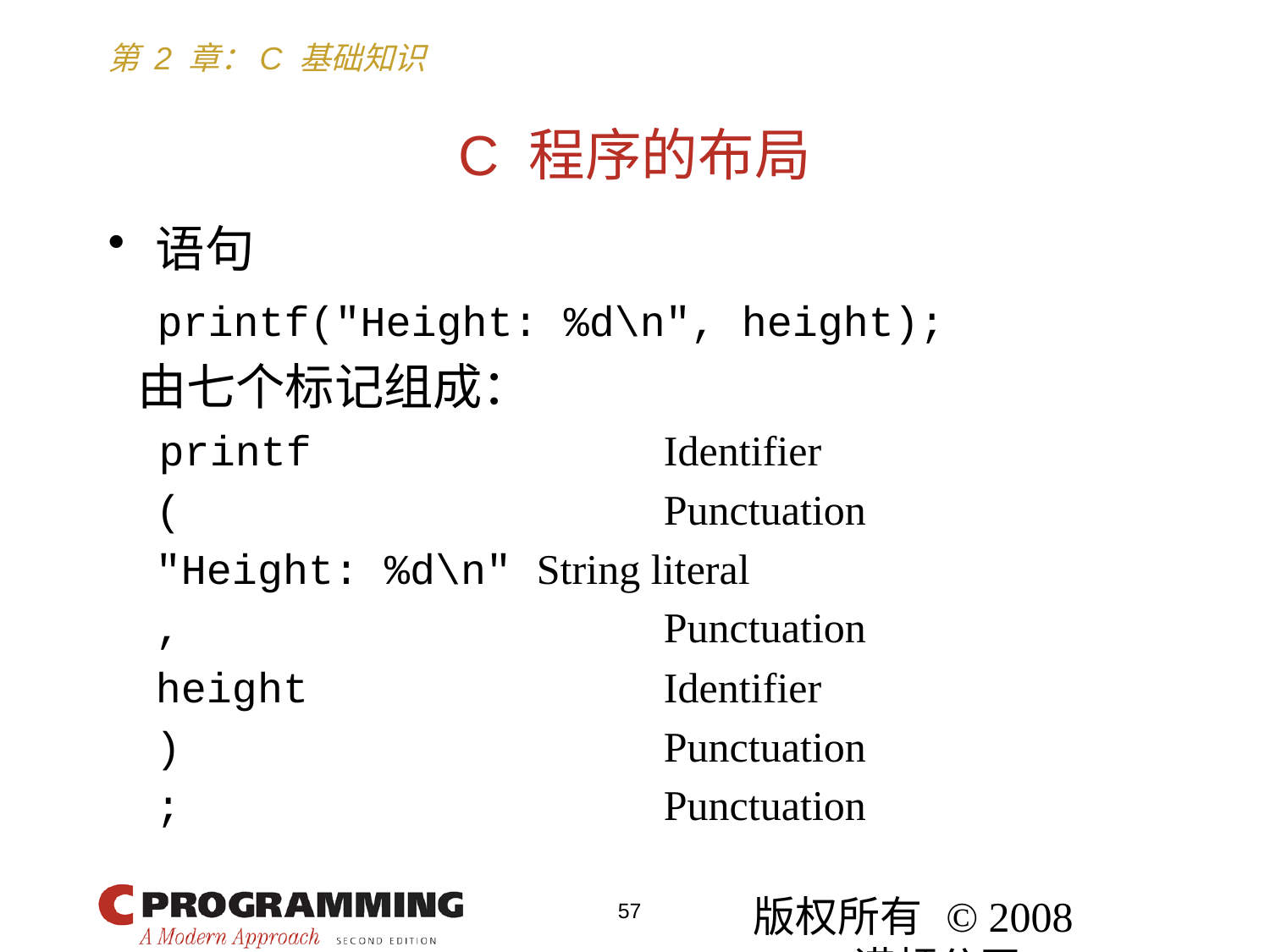

# C 程序的布局
语句
    printf("Height: %d\n", height);
  由七个标记组成：
  printf 			Identifier
	(				Punctuation
	"Height: %d\n"	String literal
	,				Punctuation
	height			Identifier
	) 				Punctuation
	;	 			Punctuation
版权所有 © 2008 WW 诺顿公司。
版权所有。
57